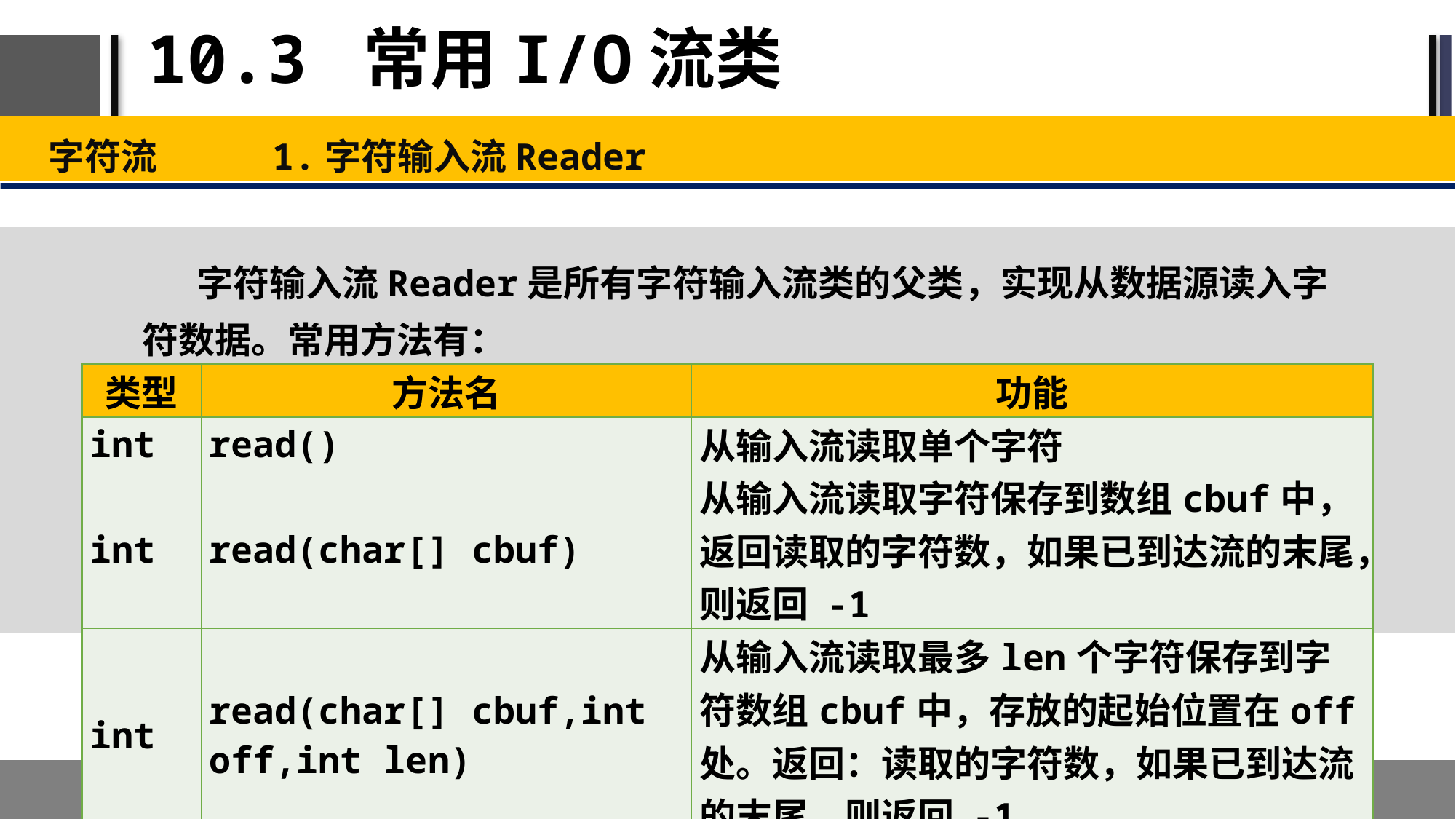

# 10.3 常用I/O流类

字符流             1.字符输入流Reader

字符输入流Reader是所有字符输入流类的父类，实现从数据源读入字符数据。常用方法有：
| 类型 | 方法名 | 功能 |
| --- | --- | --- |
| int | read() | 从输入流读取单个字符 |
| int | read(char[] cbuf) | 从输入流读取字符保存到数组cbuf中，返回读取的字符数，如果已到达流的末尾，则返回 -1 |
| int | read(char[] cbuf,int off,int len) | 从输入流读取最多len个字符保存到字符数组cbuf中，存放的起始位置在off处。返回：读取的字符数，如果已到达流的末尾，则返回 -1 |